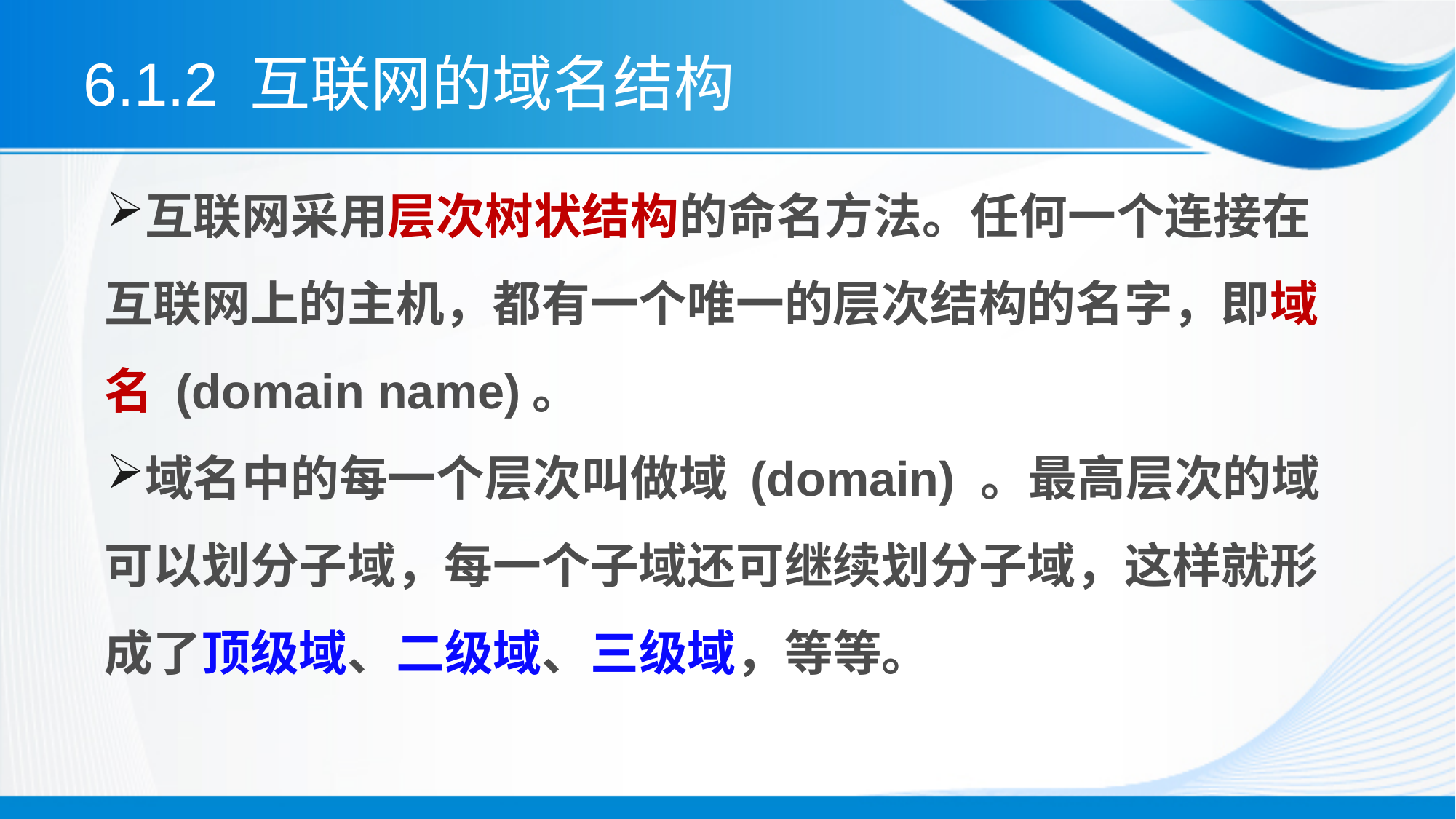

# 6.1.2 互联网的域名结构
互联网采用层次树状结构的命名方法。任何一个连接在互联网上的主机，都有一个唯一的层次结构的名字，即域名 (domain name)。
域名中的每一个层次叫做域 (domain) 。最高层次的域可以划分子域，每一个子域还可继续划分子域，这样就形成了顶级域、二级域、三级域，等等。